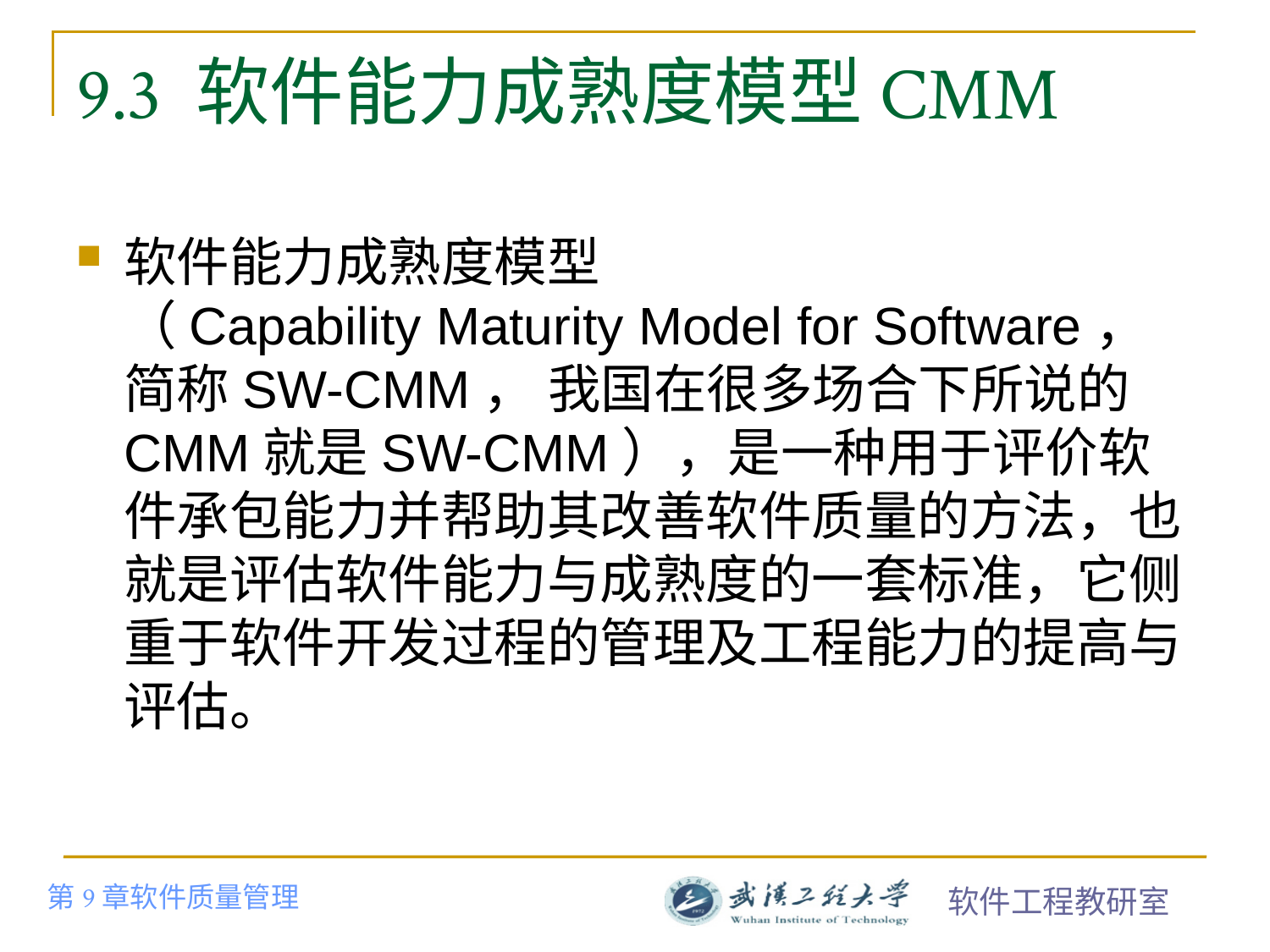

# 9.3 软件能力成熟度模型CMM
软件能力成熟度模型（Capability Maturity Model for Software，简称SW-CMM， 我国在很多场合下所说的CMM就是SW-CMM），是一种用于评价软件承包能力并帮助其改善软件质量的方法，也就是评估软件能力与成熟度的一套标准，它侧重于软件开发过程的管理及工程能力的提高与评估。